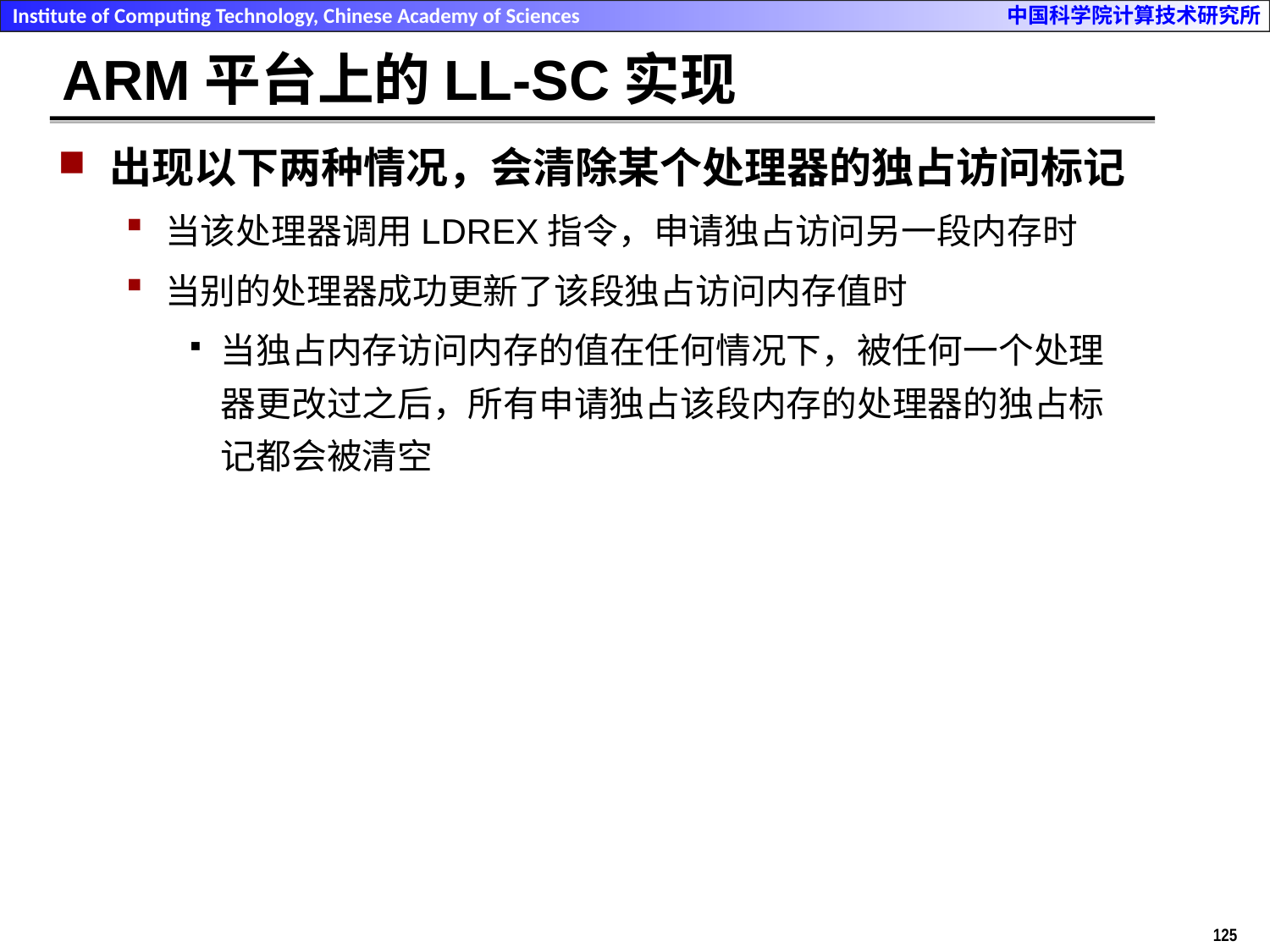

# ARM平台上的LL-SC实现
出现以下两种情况，会清除某个处理器的独占访问标记
当该处理器调用LDREX指令，申请独占访问另一段内存时
当别的处理器成功更新了该段独占访问内存值时
当独占内存访问内存的值在任何情况下，被任何一个处理器更改过之后，所有申请独占该段内存的处理器的独占标记都会被清空